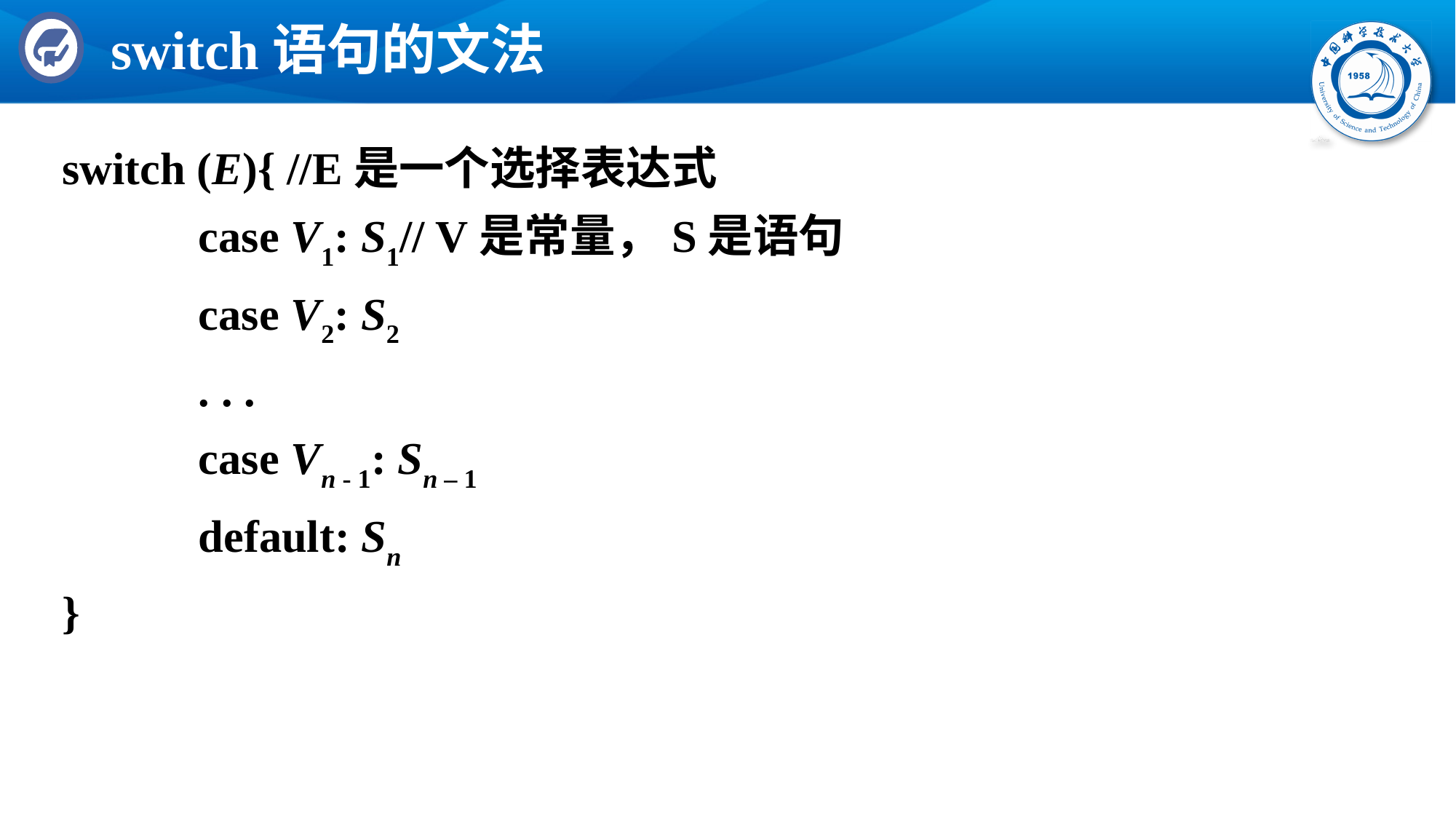

# switch语句的文法
switch (E){ //E是一个选择表达式
		case V1: S1// V是常量，S是语句
		case V2: S2
		. . .
		case Vn - 1: Sn – 1
		default: Sn
}